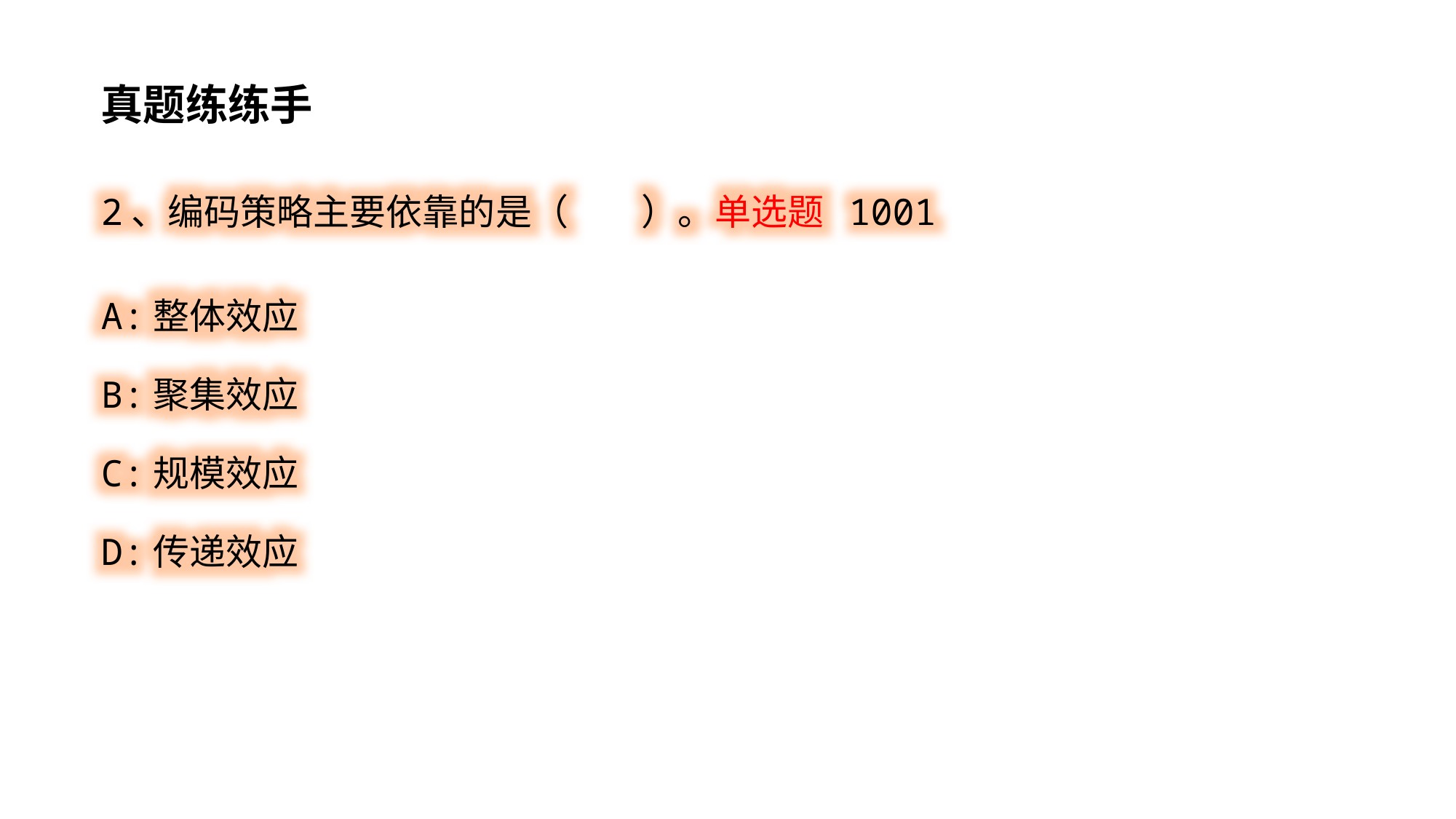

真题练练手
2、编码策略主要依靠的是（         ）。单选题  1001

A:整体效应

B:聚集效应

C:规模效应

D:传递效应